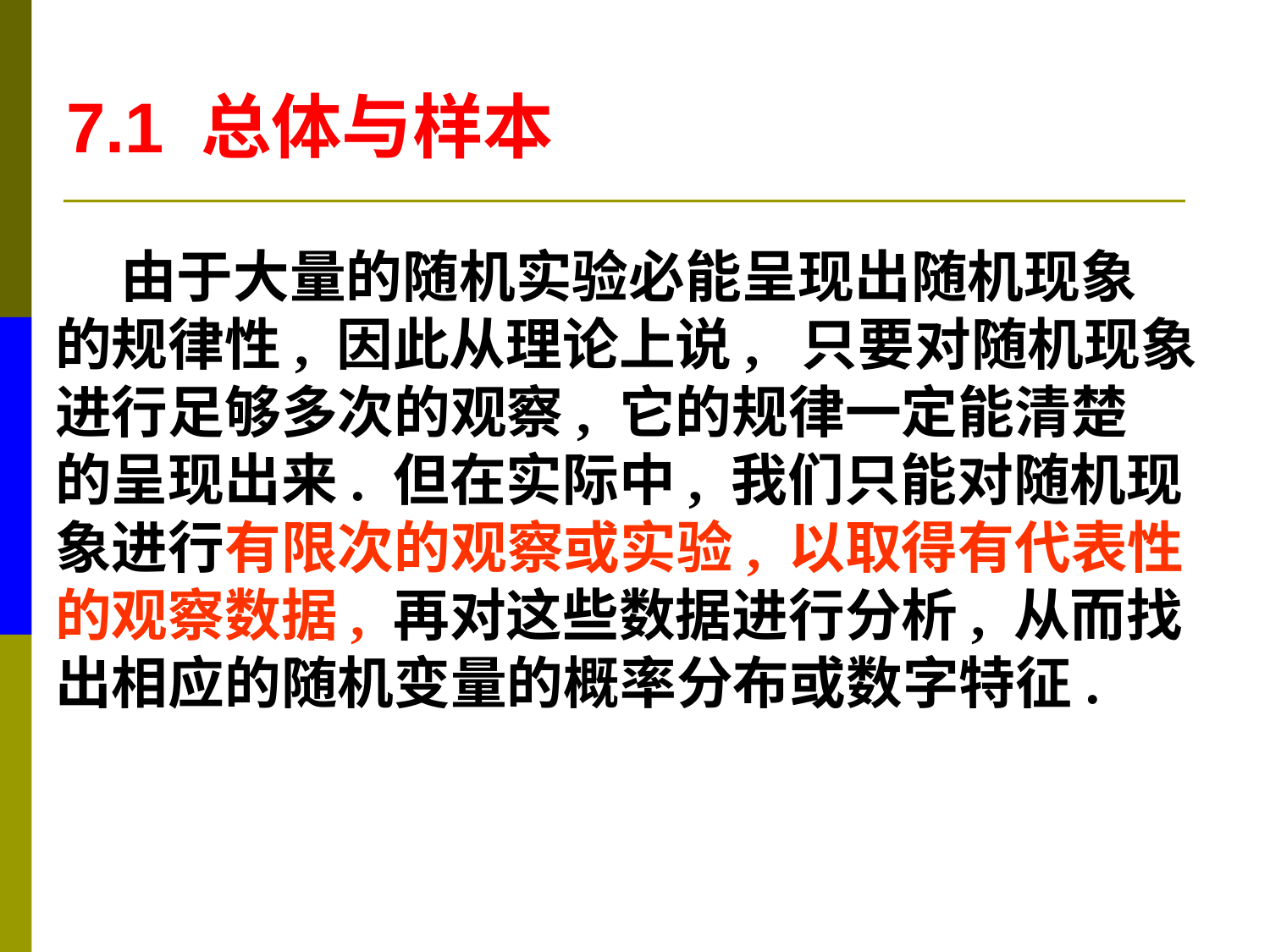

7.1 总体与样本
    由于大量的随机实验必能呈现出随机现象
的规律性, 因此从理论上说,  只要对随机现象
进行足够多次的观察, 它的规律一定能清楚
的呈现出来. 但在实际中, 我们只能对随机现
象进行有限次的观察或实验, 以取得有代表性
的观察数据, 再对这些数据进行分析, 从而找
出相应的随机变量的概率分布或数字特征.